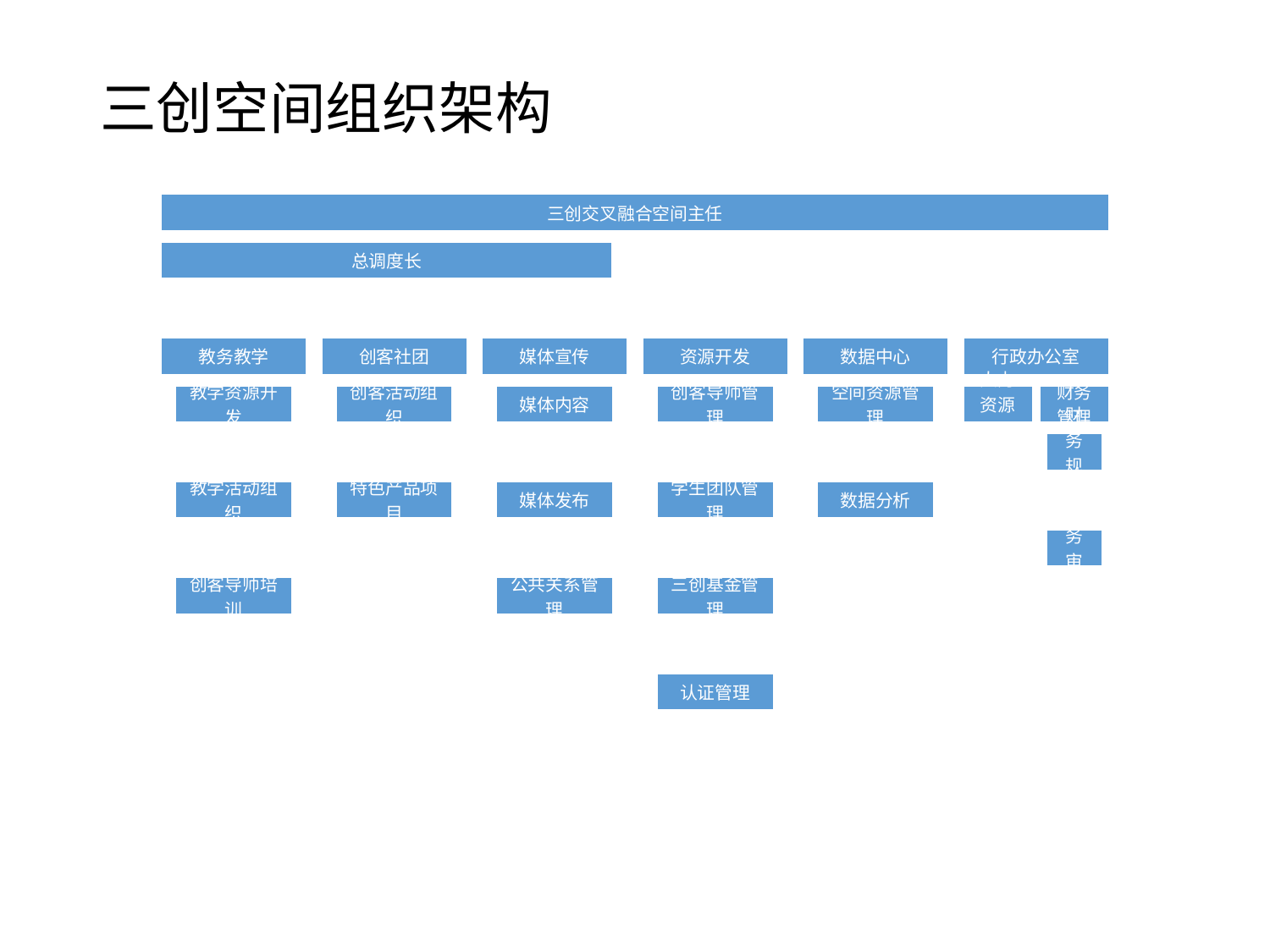

# 三创空间组织架构
三创交叉融合空间主任
总调度长
教务教学
创客社团
媒体宣传
资源开发
数据中心
行政办公室
空间资源管理
数据分析
媒体内容
媒体发布
创客导师管理
三创基金管理
认证管理
学生团队管理
财务审批
教学资源开发
教学活动组织
创客活动组织
特色产品项目
创客导师培训
公共关系管理